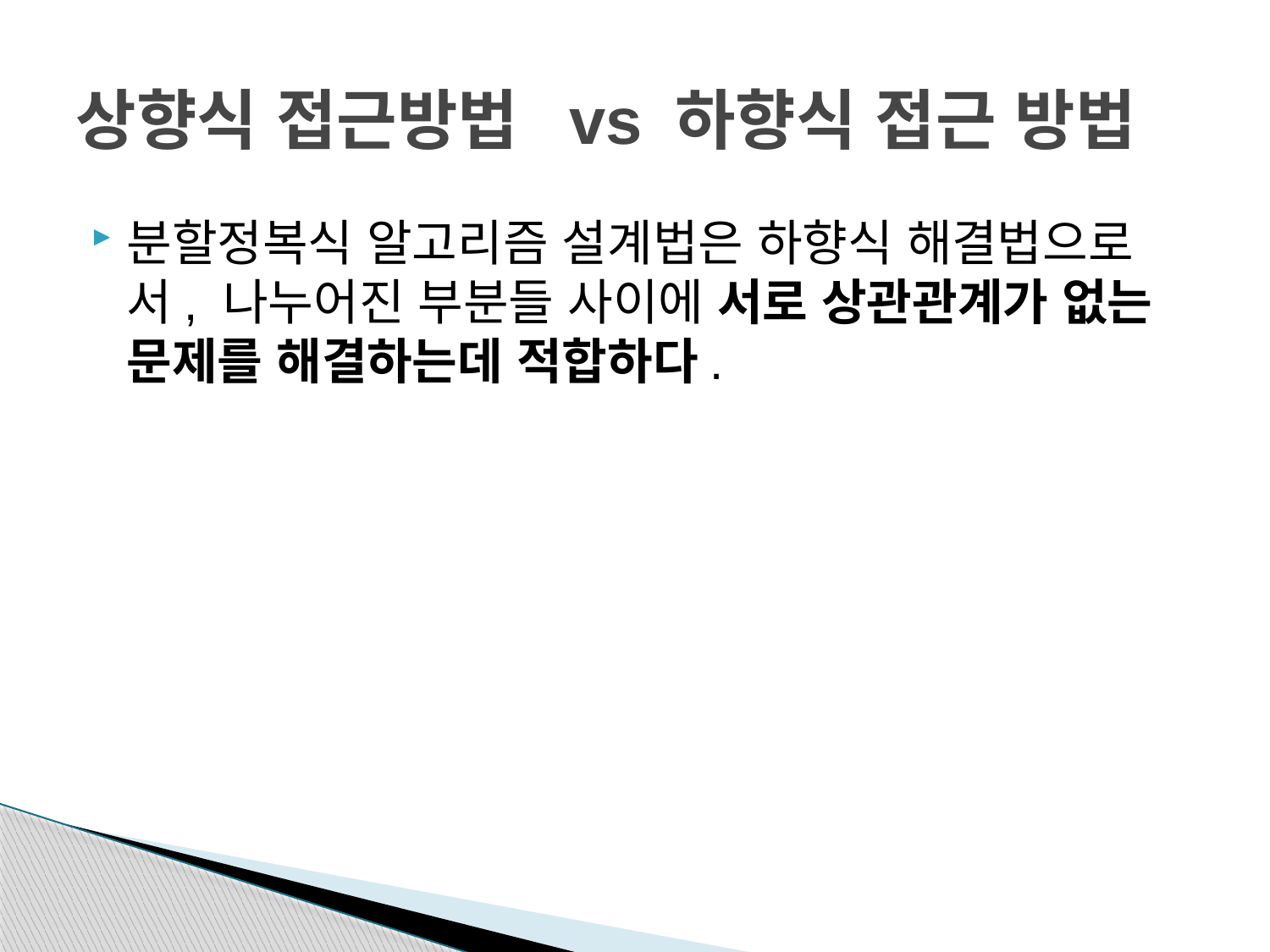

# 상향식 접근방법  vs 하향식 접근 방법
분할정복식 알고리즘 설계법은 하향식 해결법으로서, 나누어진 부분들 사이에 서로 상관관계가 없는 문제를 해결하는데 적합하다.